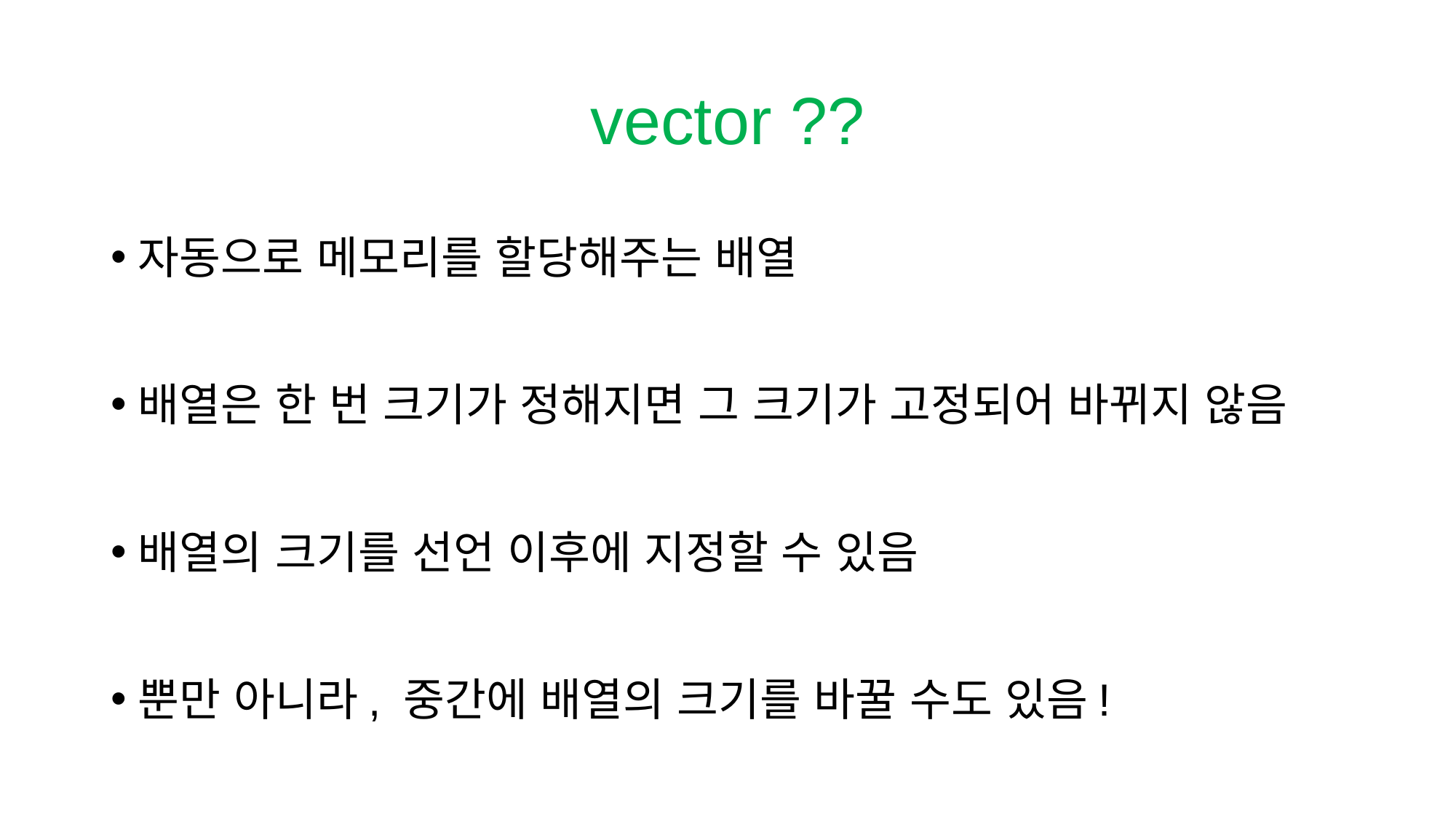

# vector ??
자동으로 메모리를 할당해주는 배열

배열은 한 번 크기가 정해지면 그 크기가 고정되어 바뀌지 않음

배열의 크기를 선언 이후에 지정할 수 있음

뿐만 아니라, 중간에 배열의 크기를 바꿀 수도 있음!